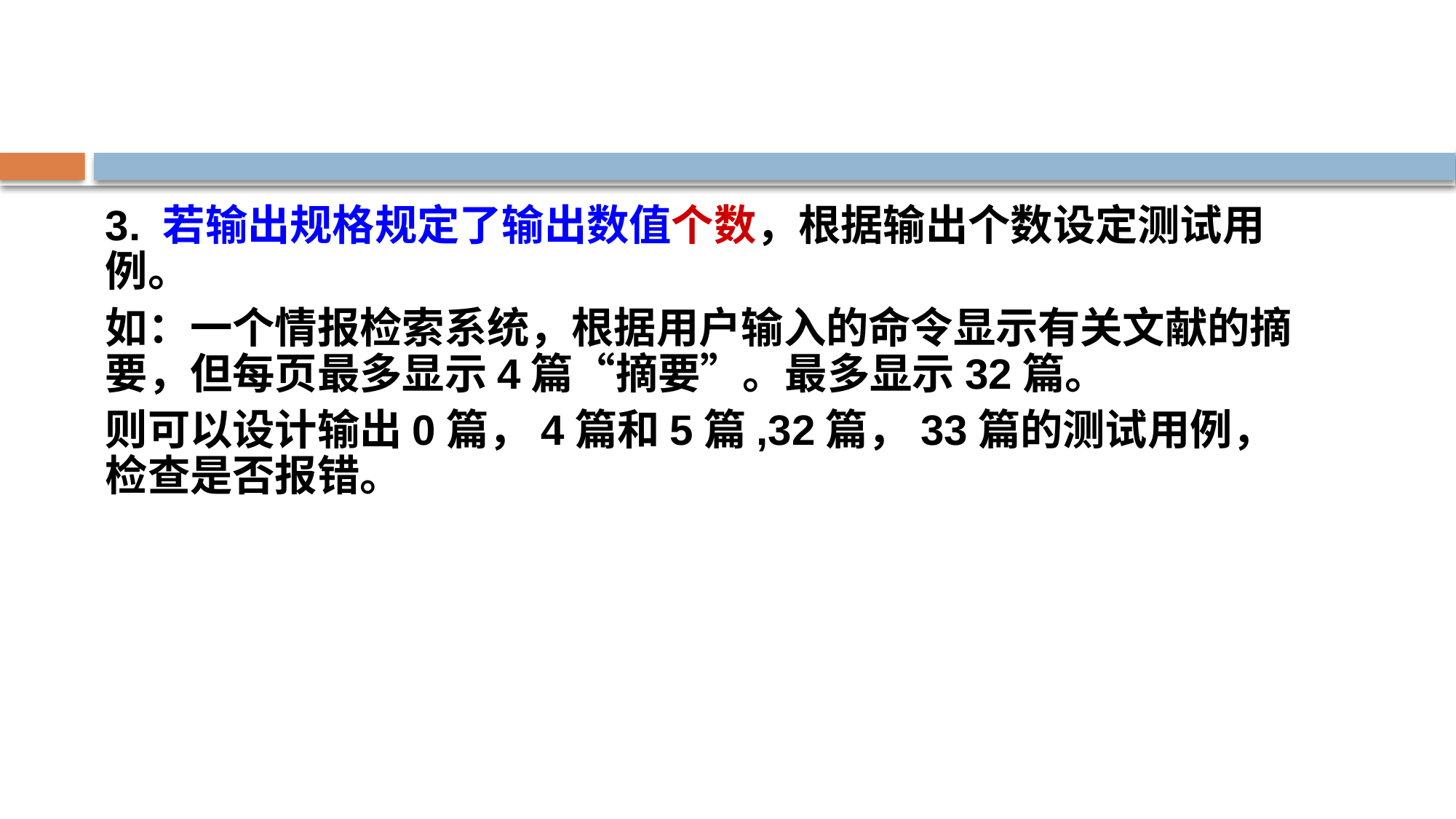

3. 若输出规格规定了输出数值个数，根据输出个数设定测试用例。
如：一个情报检索系统，根据用户输入的命令显示有关文献的摘要，但每页最多显示4篇“摘要”。最多显示32篇。
则可以设计输出0篇，4篇和5篇,32篇，33篇的测试用例，检查是否报错。